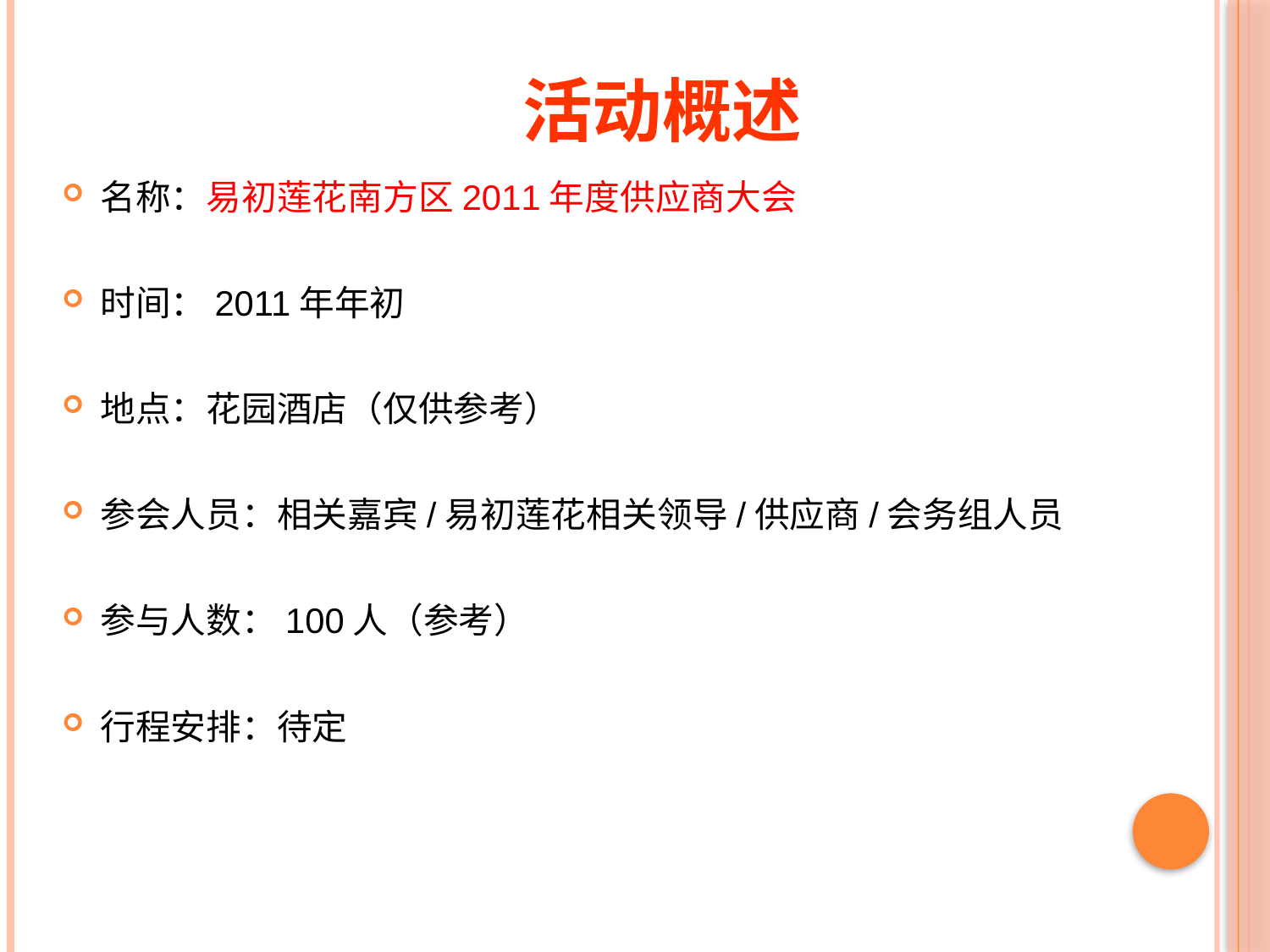

# 活动概述
名称：易初莲花南方区2011年度供应商大会

时间：2011年年初

地点：花园酒店（仅供参考）

参会人员：相关嘉宾/易初莲花相关领导/供应商/会务组人员

参与人数：100人（参考）

行程安排：待定